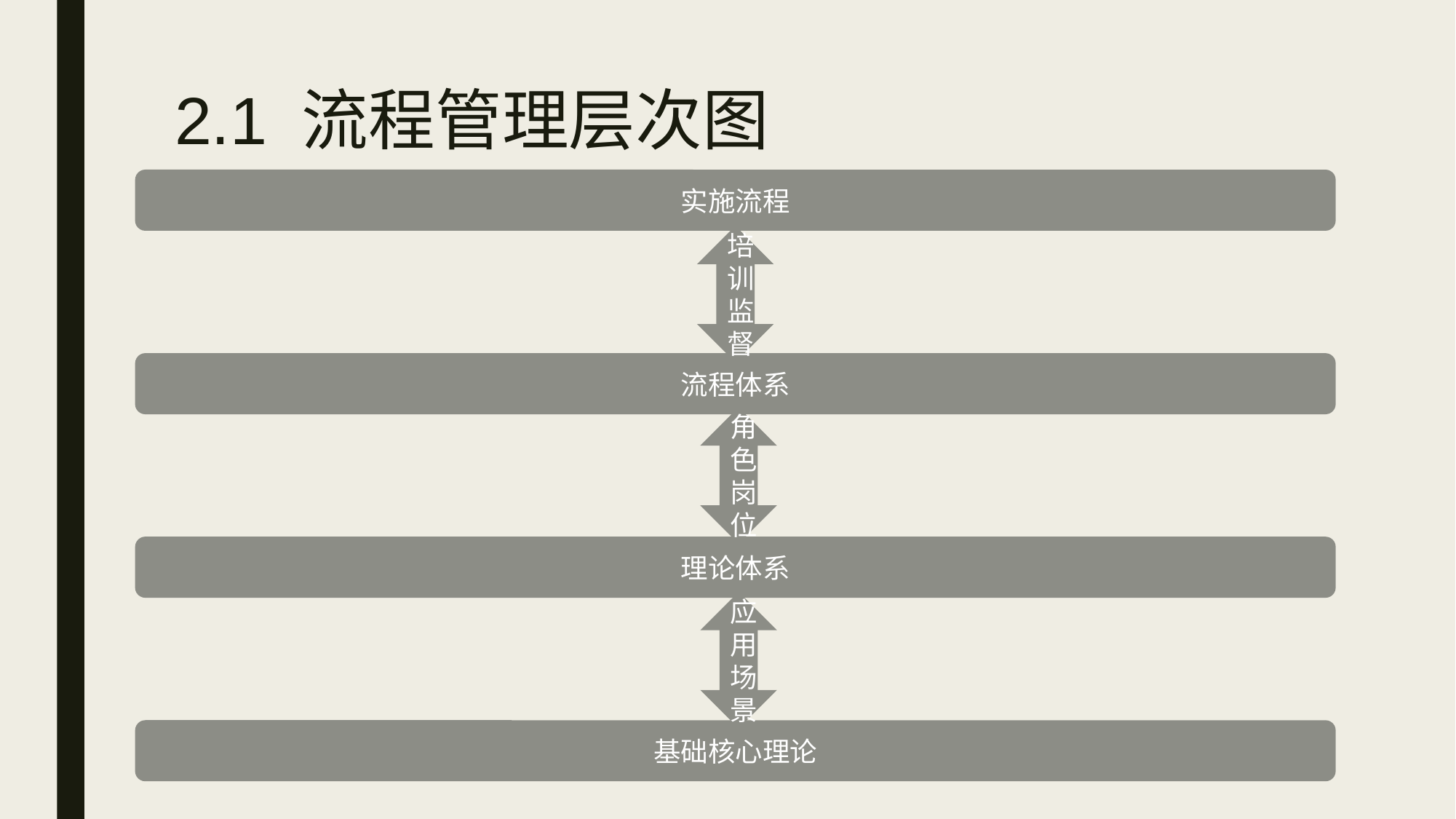

# 2.1 流程管理层次图
实施流程
培训监督
流程体系
角色岗位
理论体系
应用场景
基础核心理论